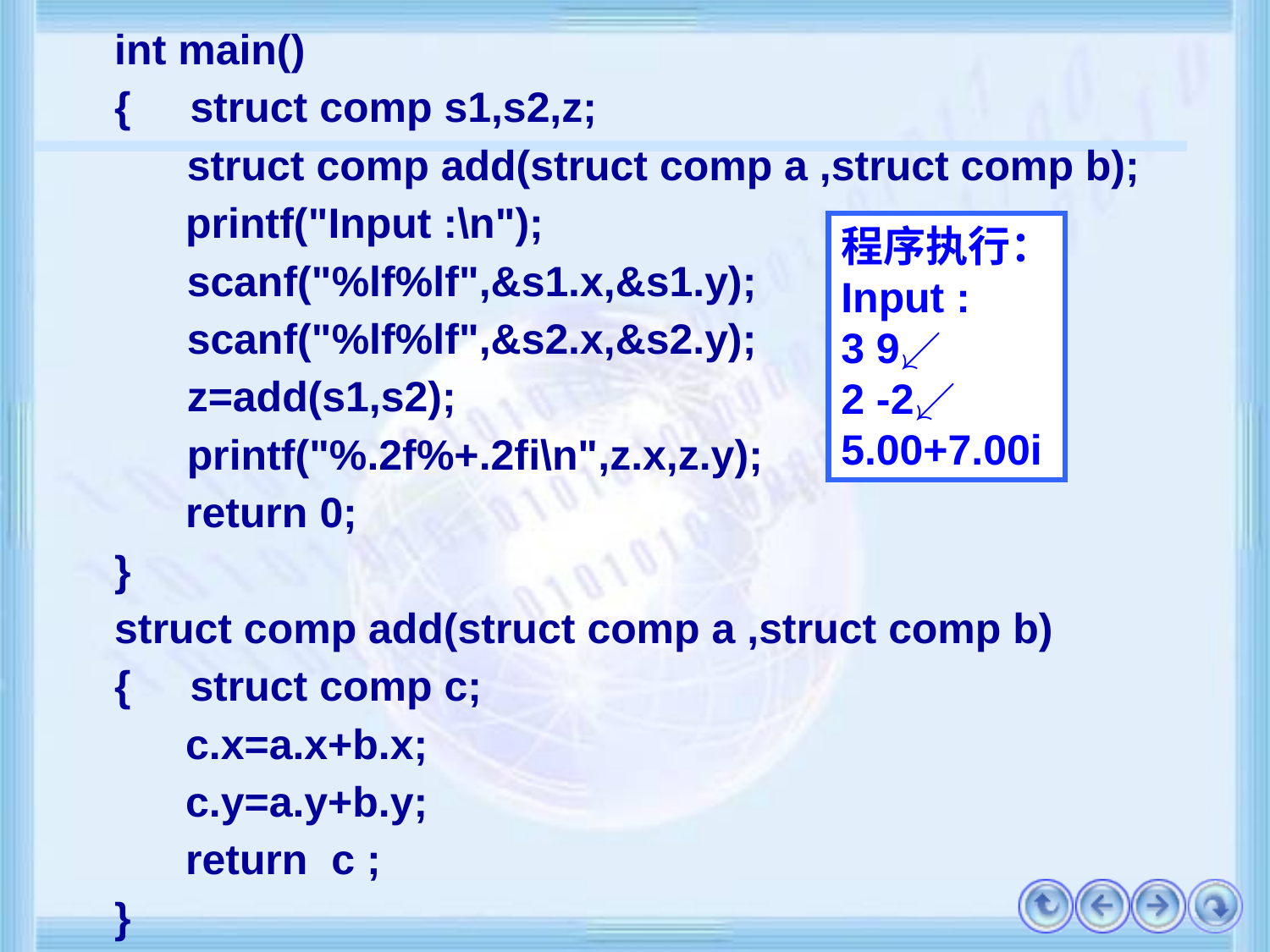

int main()
{     struct comp s1,s2,z;
	    struct comp add(struct comp a ,struct comp b);
      printf("Input :\n");
	    scanf("%lf%lf",&s1.x,&s1.y);
	    scanf("%lf%lf",&s2.x,&s2.y);
	    z=add(s1,s2);
	    printf("%.2f%+.2fi\n",z.x,z.y);
      return 0;
}
struct comp add(struct comp a ,struct comp b)
{     struct comp c;
      c.x=a.x+b.x;
      c.y=a.y+b.y;
      return  c ;
}
程序执行：
Input :
3 9↙
2 -2↙
5.00+7.00i